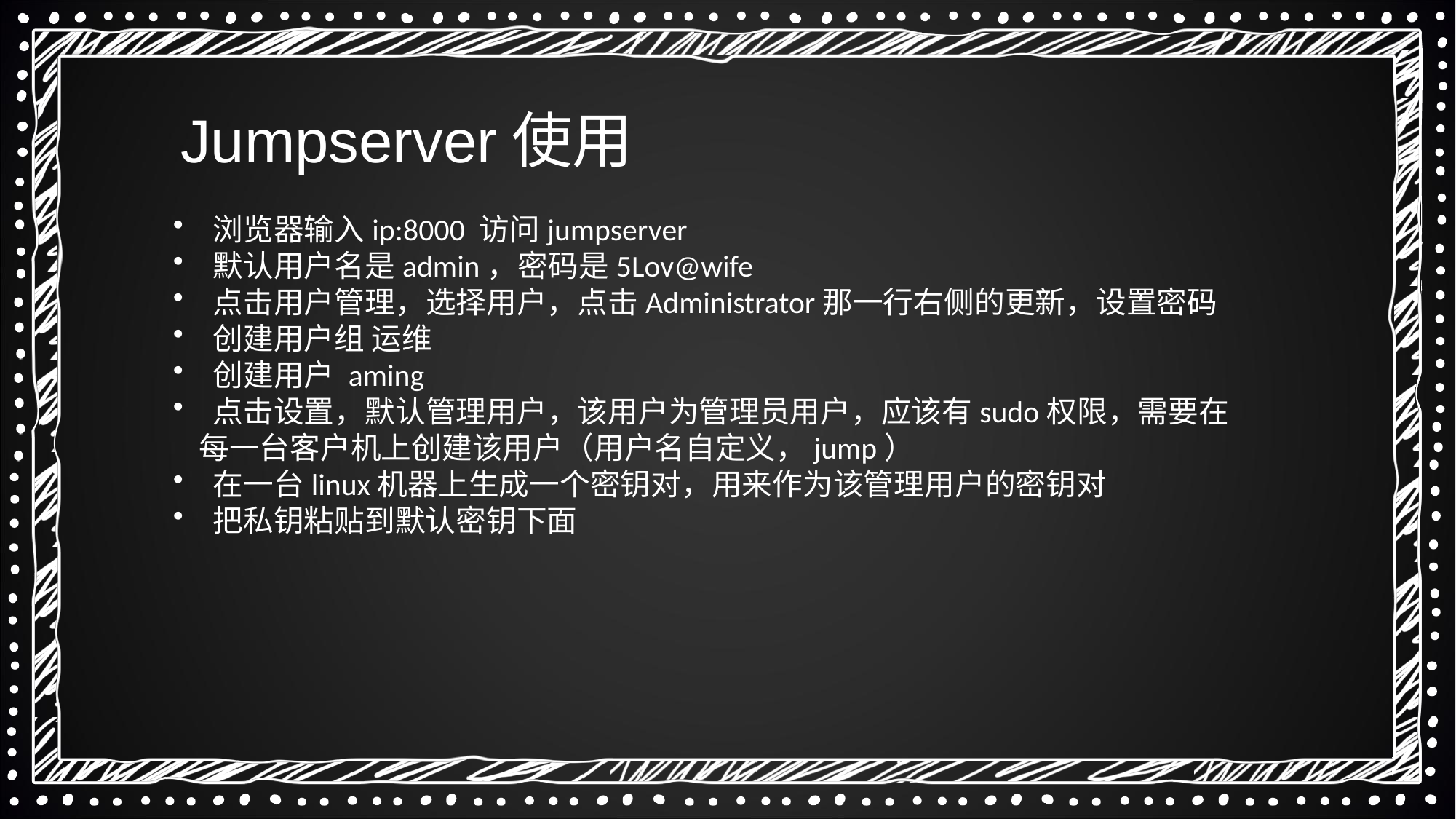

Jumpserver使用
 浏览器输入ip:8000 访问jumpserver
 默认用户名是admin，密码是5Lov@wife
 点击用户管理，选择用户，点击Administrator那一行右侧的更新，设置密码
 创建用户组 运维
 创建用户 aming
 点击设置，默认管理用户，该用户为管理员用户，应该有sudo权限，需要在每一台客户机上创建该用户（用户名自定义，jump）
 在一台linux机器上生成一个密钥对，用来作为该管理用户的密钥对
 把私钥粘贴到默认密钥下面